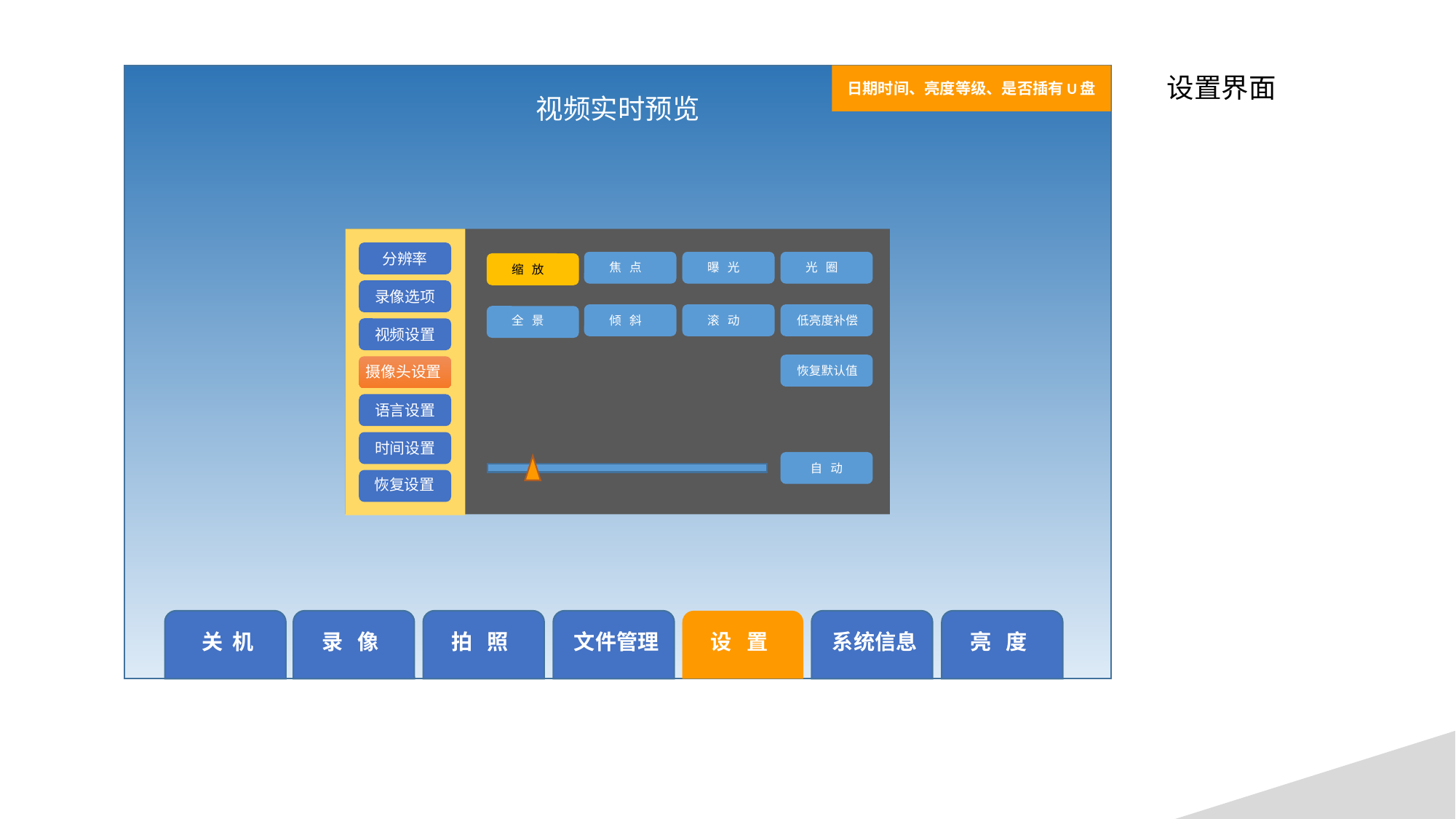

日期时间、亮度等级、是否插有U盘
设置界面
视频实时预览

分辨率

焦   点
曝   光
光   圈
缩   放
录像选项

全   景
倾   斜
滚   动
低亮度补偿
视频设置

摄像头设置
恢复默认值
语言设置
时间设置

自   动

恢复设置

关  机
录   像
拍   照
文件管理
设   置
系统信息
亮   度